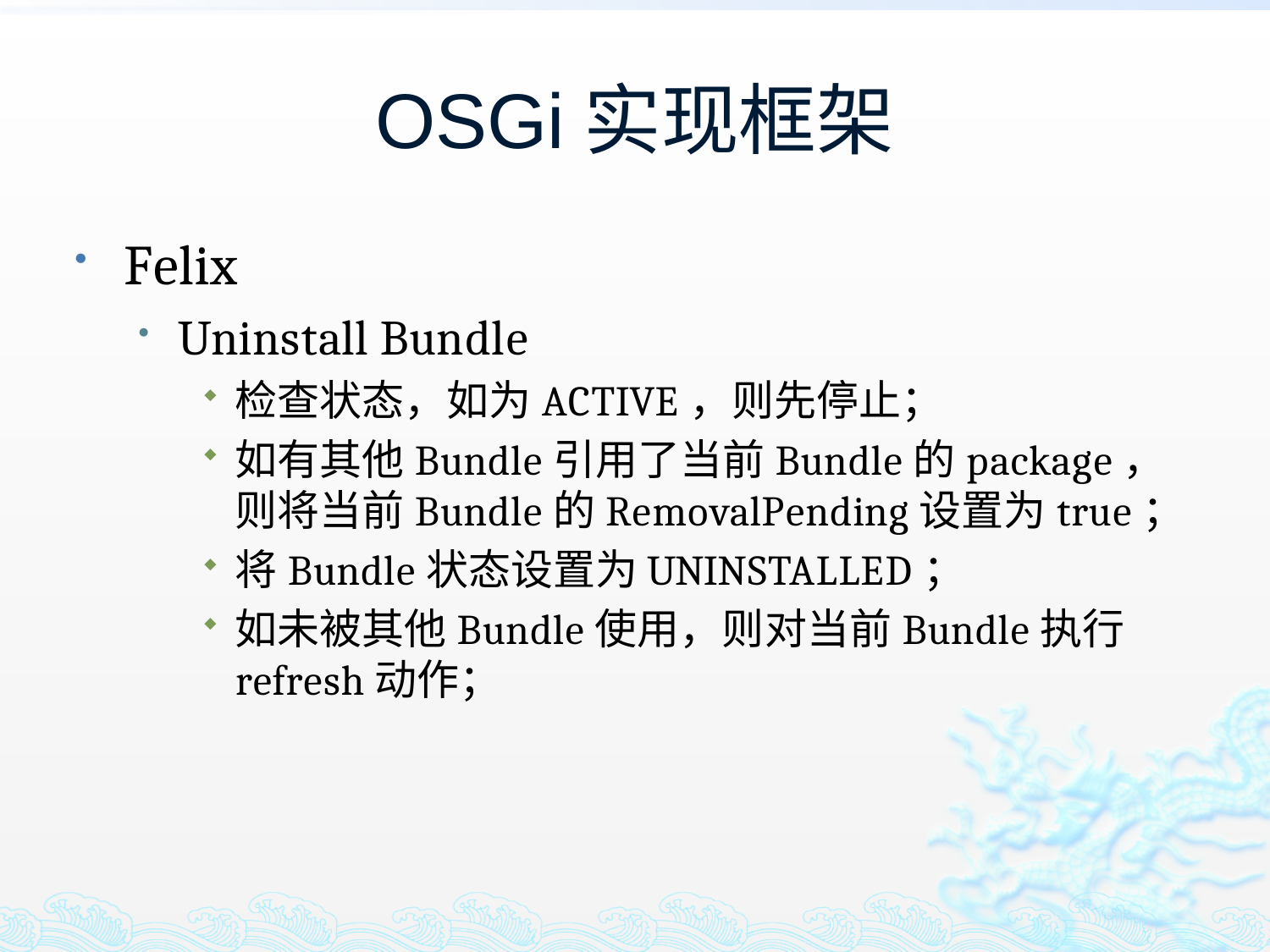

# OSGi实现框架
Felix
Uninstall Bundle
检查状态，如为ACTIVE，则先停止；
如有其他Bundle引用了当前Bundle的package，则将当前Bundle的RemovalPending设置为true；
将Bundle状态设置为UNINSTALLED；
如未被其他Bundle使用，则对当前Bundle执行refresh动作；